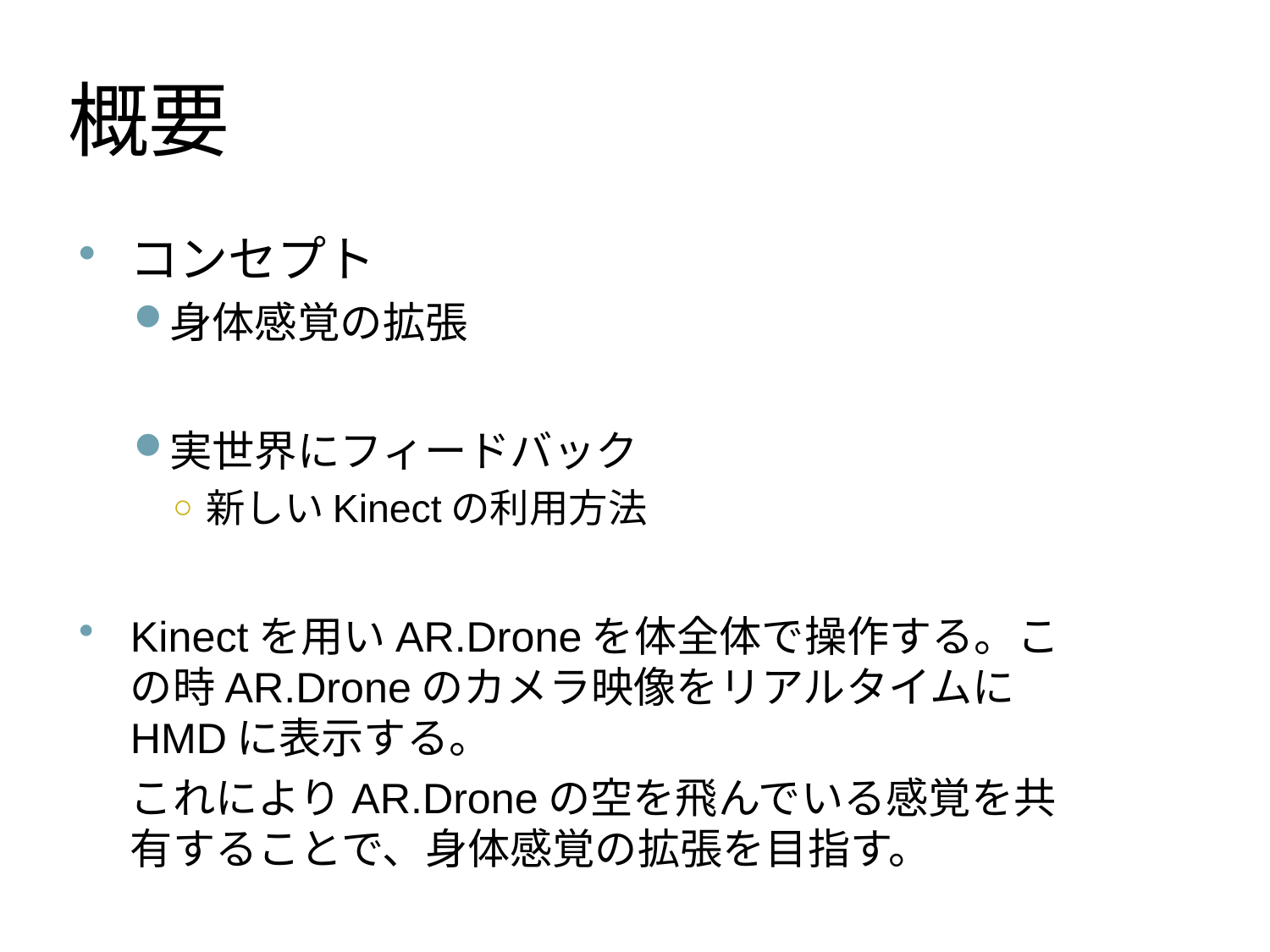

# 概要
コンセプト
身体感覚の拡張

実世界にフィードバック
新しいKinectの利用方法

Kinectを用いAR.Droneを体全体で操作する。この時AR.Droneのカメラ映像をリアルタイムにHMDに表示する。
	これによりAR.Droneの空を飛んでいる感覚を共有することで、身体感覚の拡張を目指す。